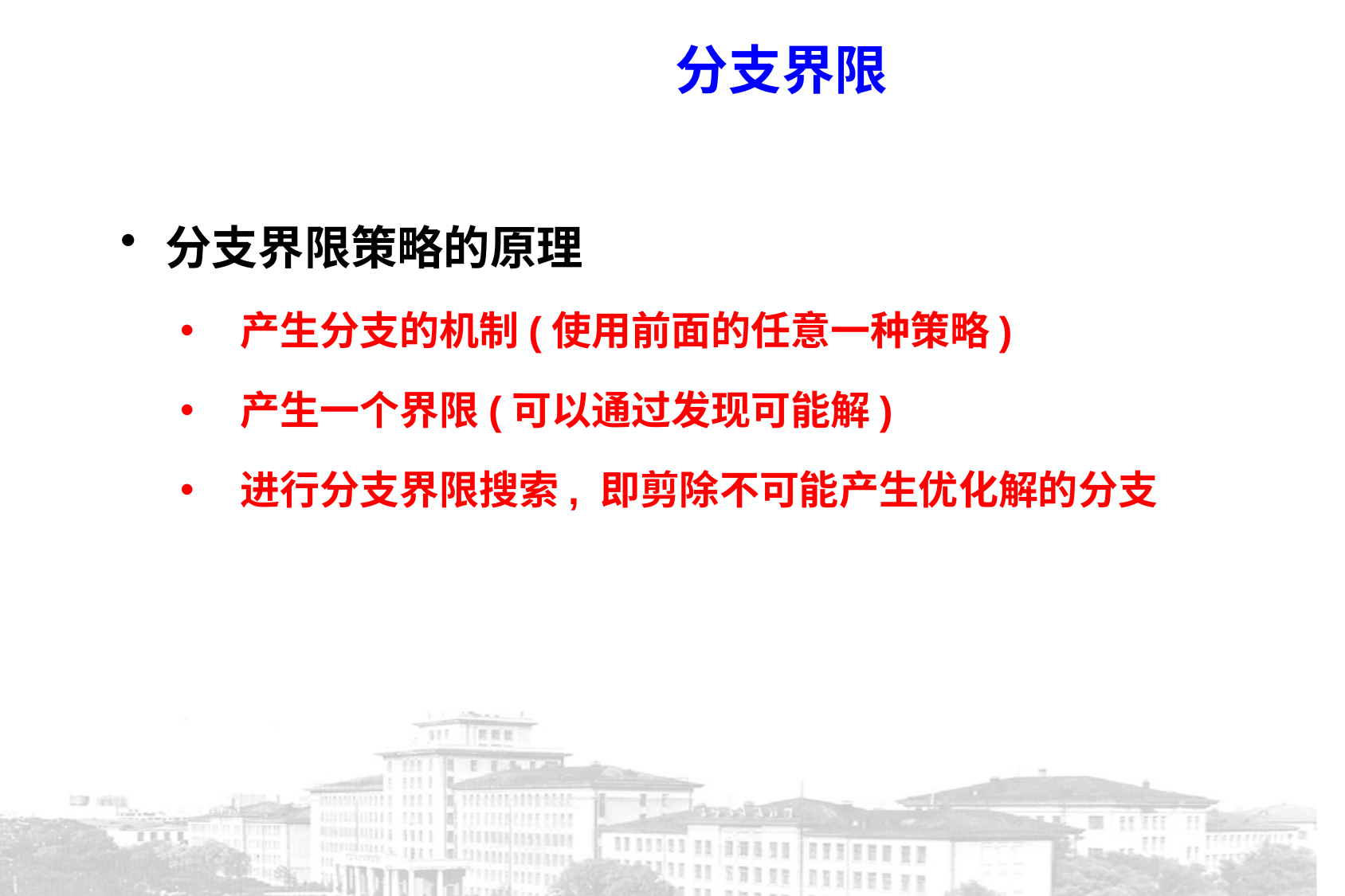

分支界限
分支界限策略的原理
产生分支的机制(使用前面的任意一种策略)
产生一个界限(可以通过发现可能解)
进行分支界限搜索, 即剪除不可能产生优化解的分支